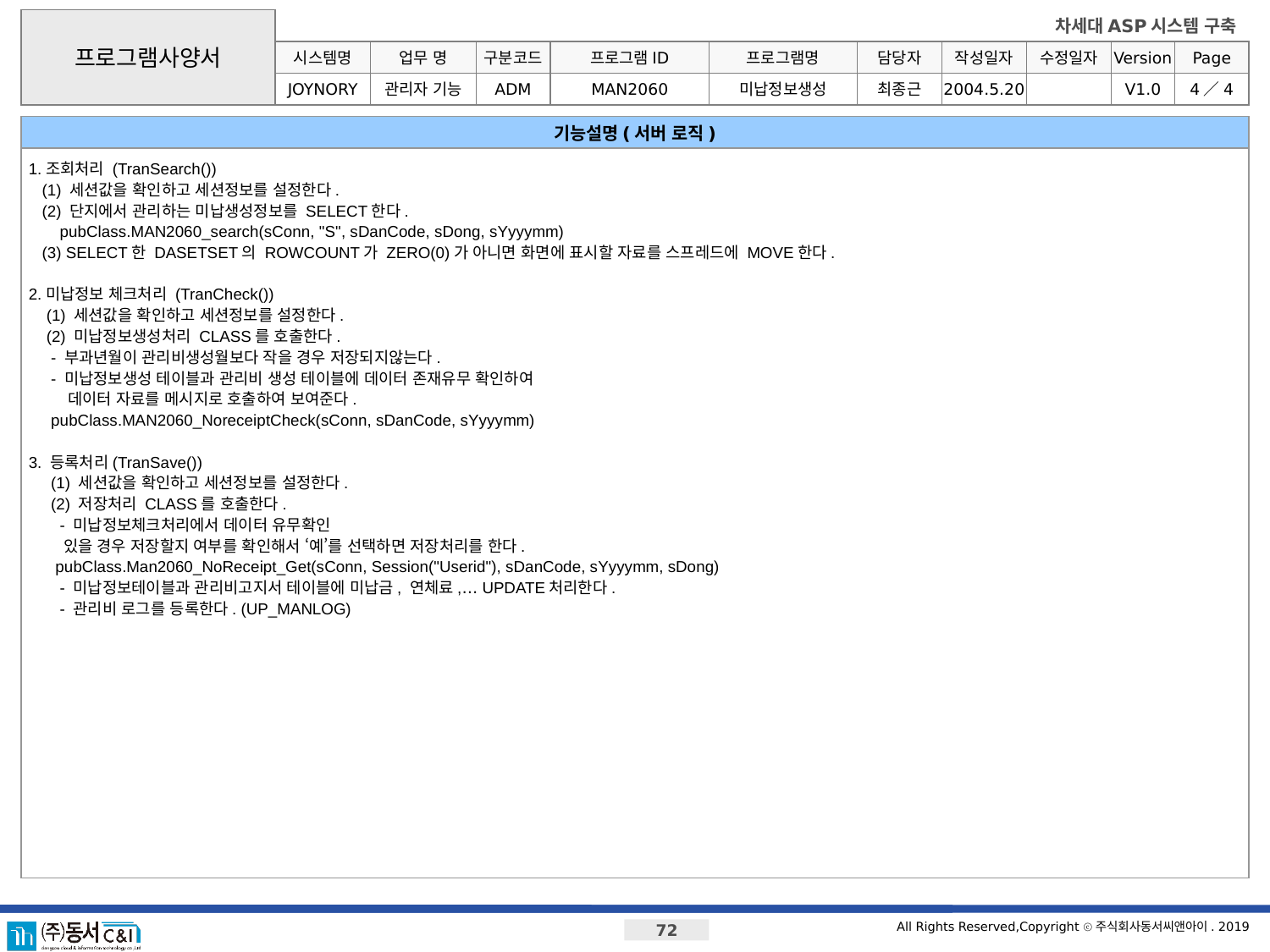

프로그램사양서
시스템명
업무 명
구분코드
프로그램ID
프로그램명
JOYNORY
관리자 기능
ADM
MAN2060
미납정보생성
최종근
2004.5.20

V1.0
4／4
기능설명(서버 로직)
1.조회처리 (TranSearch())
   (1) 세션값을 확인하고 세션정보를 설정한다.
   (2) 단지에서 관리하는 미납생성정보를 SELECT한다.
       pubClass.MAN2060_search(sConn, "S", sDanCode, sDong, sYyyymm)
   (3) SELECT한 DASETSET의 ROWCOUNT가 ZERO(0)가 아니면 화면에 표시할 자료를 스프레드에 MOVE한다.

2.미납정보 체크처리 (TranCheck())
    (1) 세션값을 확인하고 세션정보를 설정한다.
    (2) 미납정보생성처리 CLASS를 호출한다.
     - 부과년월이 관리비생성월보다 작을 경우 저장되지않는다.
     - 미납정보생성 테이블과 관리비 생성 테이블에 데이터 존재유무 확인하여
        데이터 자료를 메시지로 호출하여 보여준다.
     pubClass.MAN2060_NoreceiptCheck(sConn, sDanCode, sYyyymm)

3. 등록처리(TranSave())
     (1) 세션값을 확인하고 세션정보를 설정한다.
     (2) 저장처리 CLASS를 호출한다.
       - 미납정보체크처리에서 데이터 유무확인
       있을 경우 저장할지 여부를 확인해서 ‘예’를 선택하면 저장처리를 한다.
      pubClass.Man2060_NoReceipt_Get(sConn, Session("Userid"), sDanCode, sYyyymm, sDong)
       - 미납정보테이블과 관리비고지서 테이블에 미납금, 연체료,… UPDATE처리한다.
       - 관리비 로그를 등록한다. (UP_MANLOG)